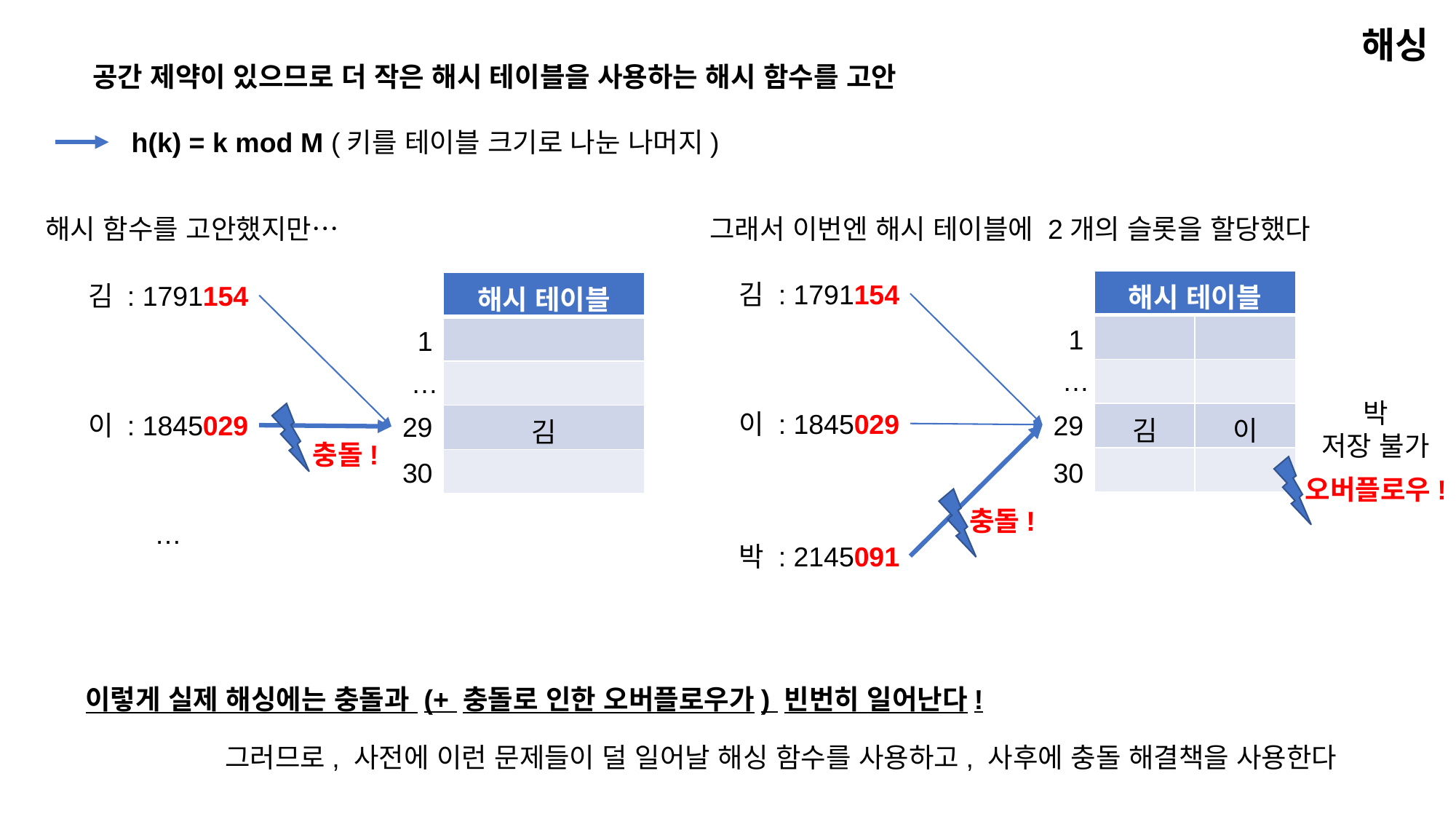

해싱
공간 제약이 있으므로 더 작은 해시 테이블을 사용하는 해시 함수를 고안
h(k) = k mod M (키를 테이블 크기로 나눈 나머지)
해시 함수를 고안했지만…
그래서 이번엔 해시 테이블에 2개의 슬롯을 할당했다
| 해시 테이블 |  |
| --- | --- |
|  |  |
|  |  |
| 김 | 이 |
|  |  |
김 : 1791154
| 해시 테이블 |
| --- |
|  |
|  |
| 김 |
|  |
김 : 1791154
1
1
…
…
박
저장 불가
이 : 1845029
29
이 : 1845029

29
충돌!
30
30

오버플로우!

충돌!
…
박 : 2145091
이렇게 실제 해싱에는 충돌과 (+ 충돌로 인한 오버플로우가) 빈번히 일어난다!
그러므로, 사전에 이런 문제들이 덜 일어날 해싱 함수를 사용하고, 사후에 충돌 해결책을 사용한다